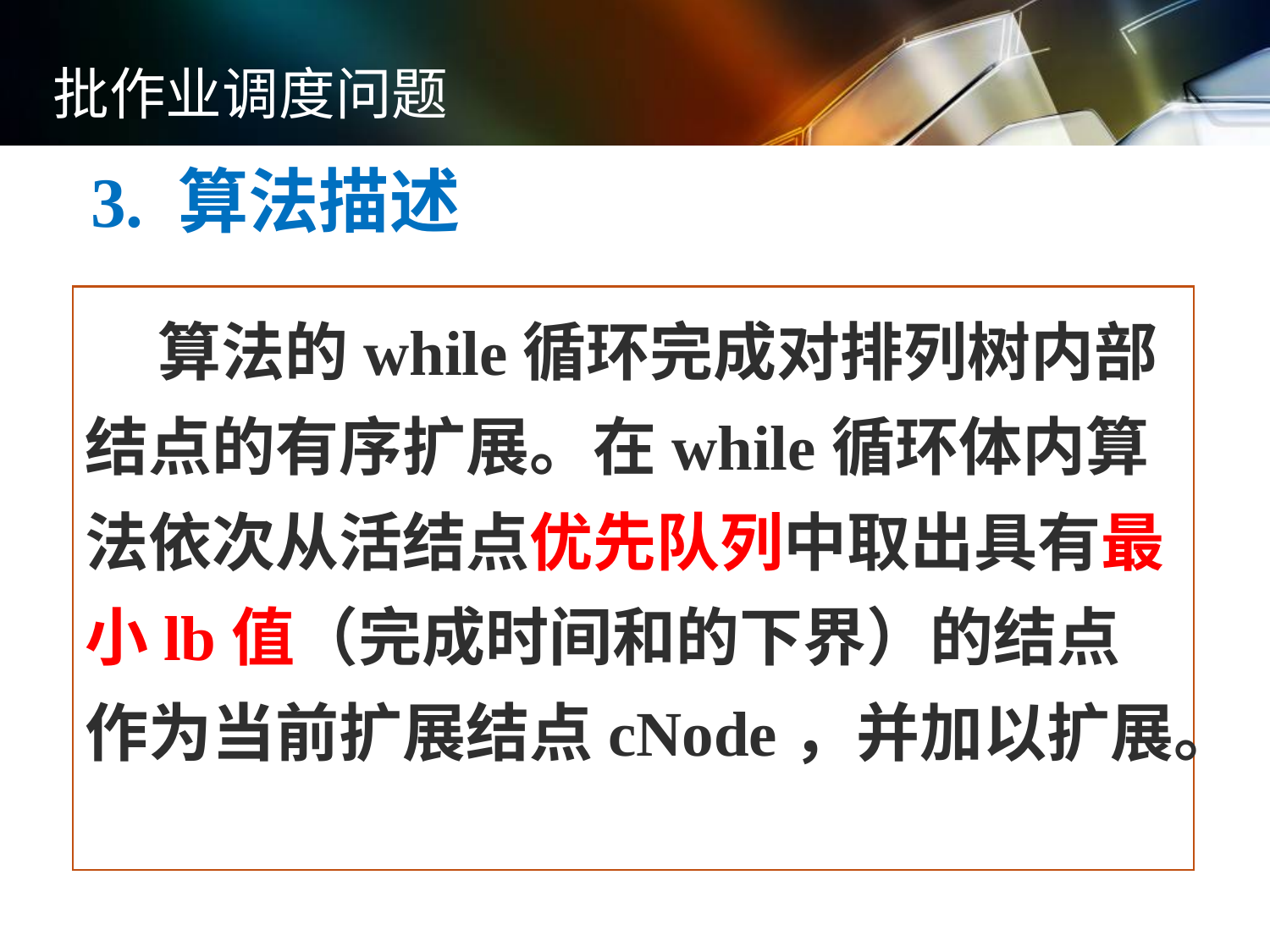

批作业调度问题
3. 算法描述

    算法的while循环完成对排列树内部结点的有序扩展。在while循环体内算法依次从活结点优先队列中取出具有最小lb值（完成时间和的下界）的结点作为当前扩展结点cNode，并加以扩展。